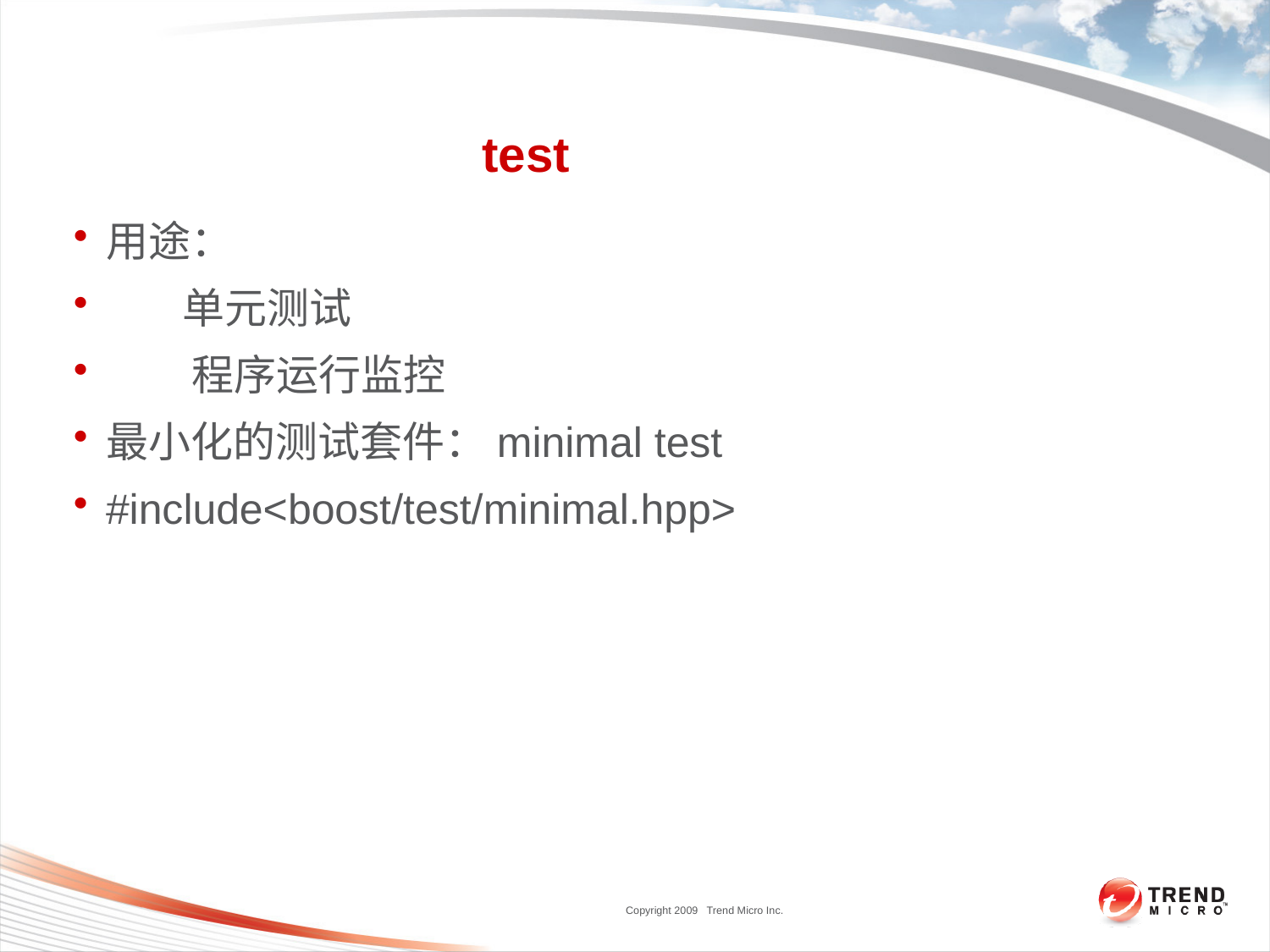

# test
用途：
       单元测试
        程序运行监控
最小化的测试套件：minimal test
#include<boost/test/minimal.hpp>